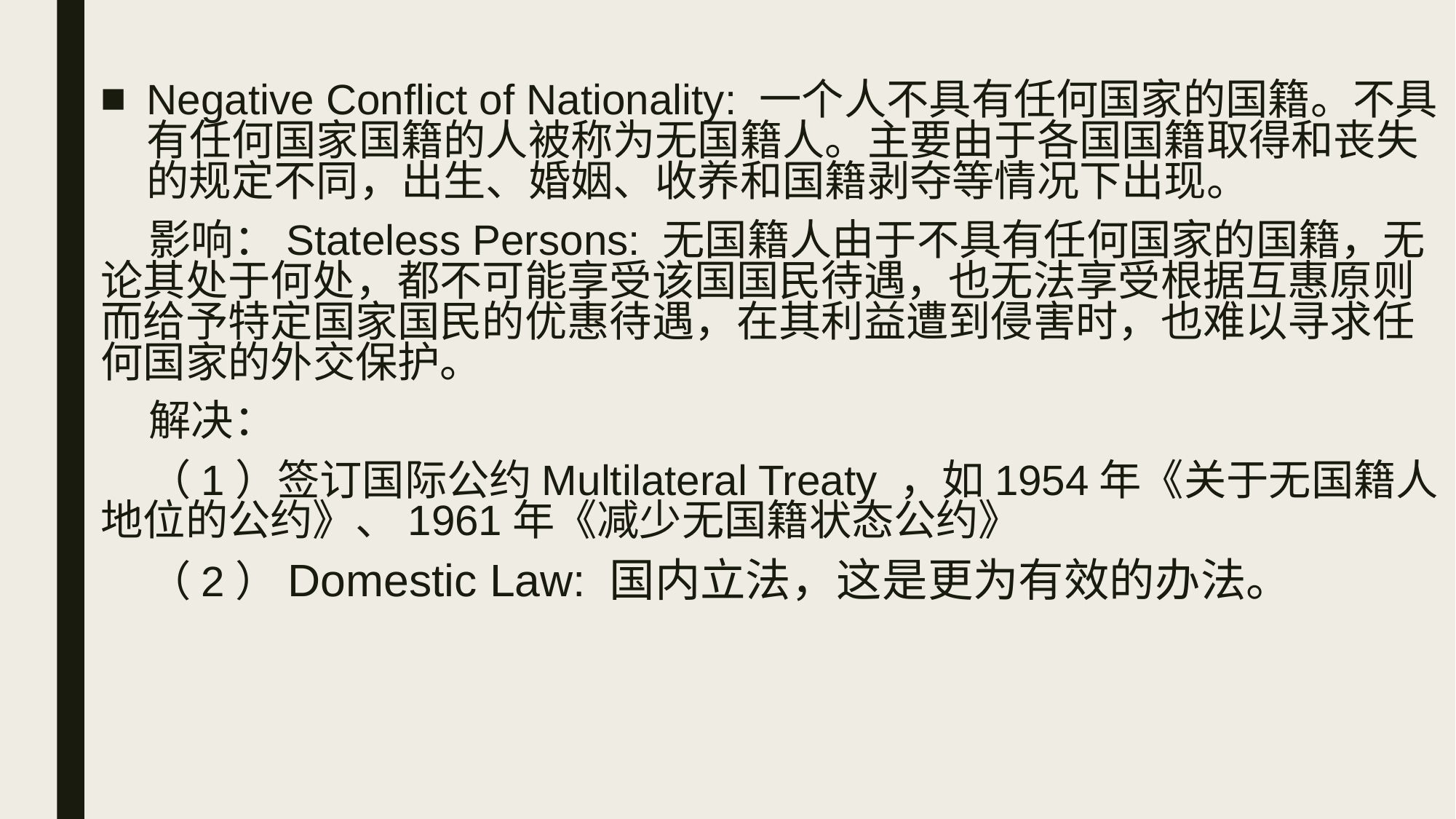

Negative Conflict of Nationality: 一个人不具有任何国家的国籍。不具有任何国家国籍的人被称为无国籍人。主要由于各国国籍取得和丧失的规定不同，出生、婚姻、收养和国籍剥夺等情况下出现。
    影响：Stateless Persons: 无国籍人由于不具有任何国家的国籍，无论其处于何处，都不可能享受该国国民待遇，也无法享受根据互惠原则而给予特定国家国民的优惠待遇，在其利益遭到侵害时，也难以寻求任何国家的外交保护。
    解决：
    （1）签订国际公约Multilateral Treaty ，如1954年《关于无国籍人地位的公约》、1961年《减少无国籍状态公约》
    （2）Domestic Law: 国内立法，这是更为有效的办法。